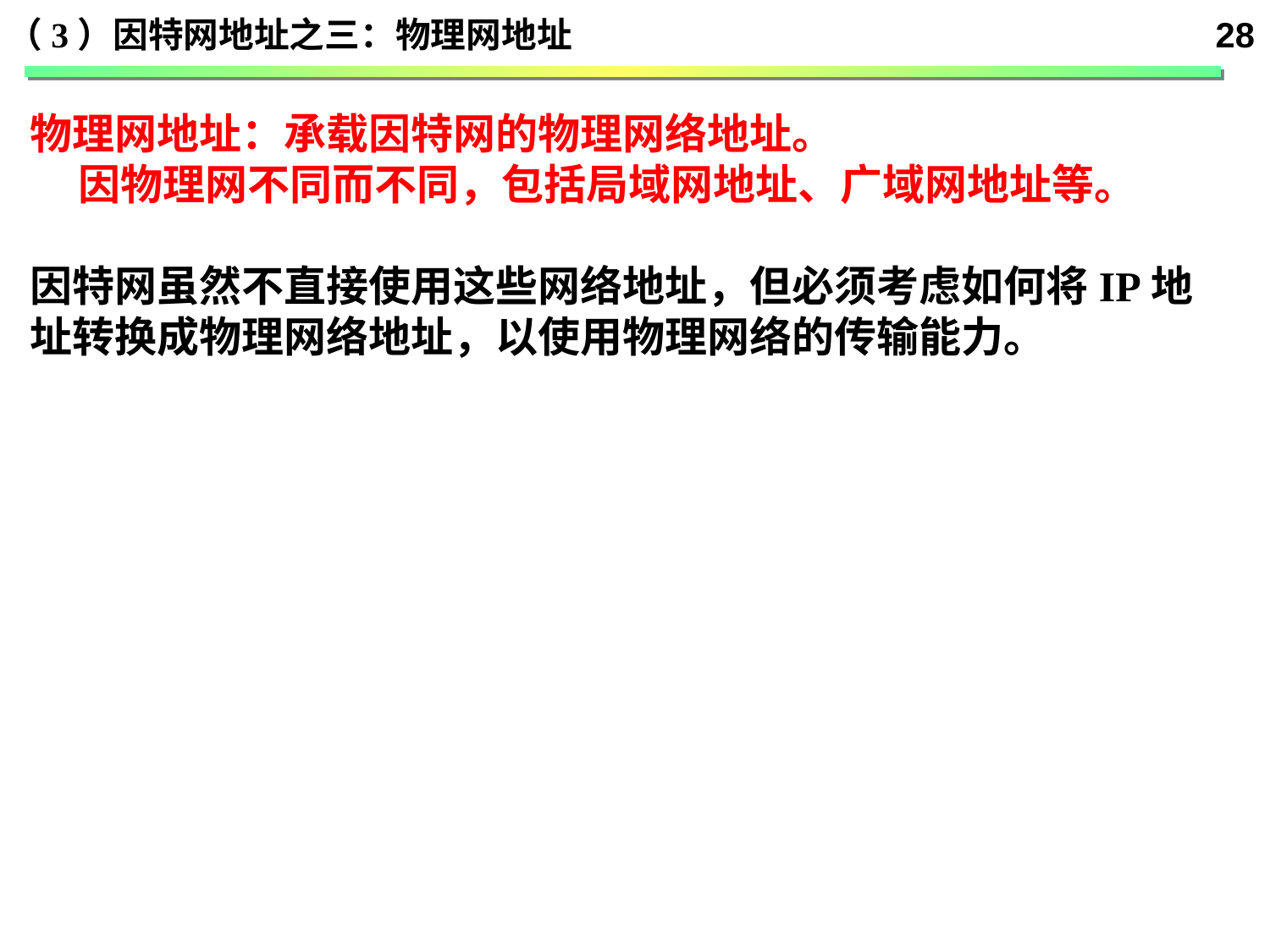

（3）因特网地址之三：物理网地址
28

物理网地址：承载因特网的物理网络地址。
    因物理网不同而不同，包括局域网地址、广域网地址等。

因特网虽然不直接使用这些网络地址，但必须考虑如何将IP地址转换成物理网络地址，以使用物理网络的传输能力。